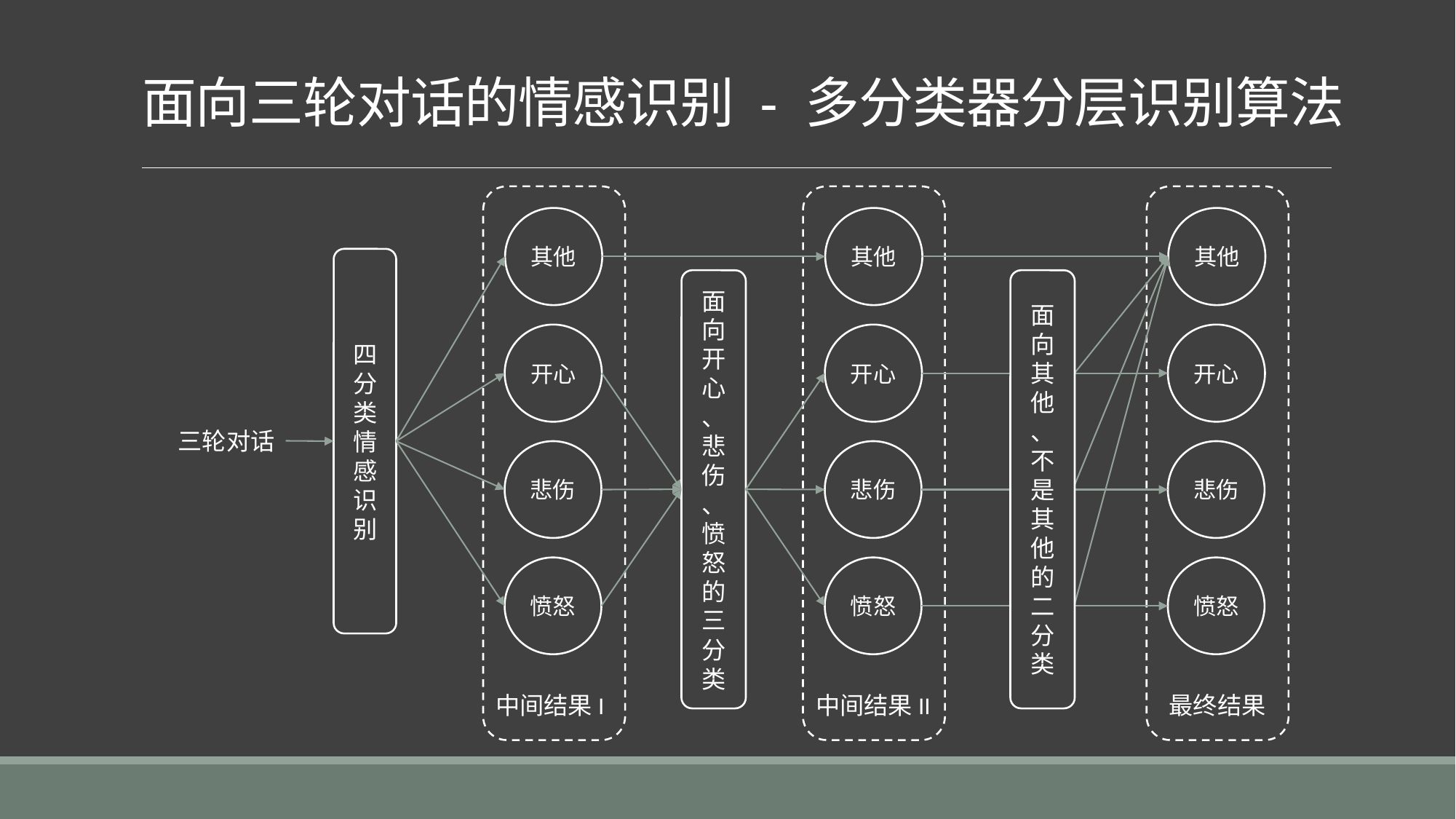

# 面向三轮对话的情感识别 - 多分类器分层识别算法

其他
开心
悲伤
愤怒
其他
开心
悲伤
愤怒
其他
开心
悲伤
愤怒
四分类情感识别
面向开心
、悲伤
、愤怒的三分类
面向其他
、不是其他的二分类
三轮对话
中间结果I
中间结果II
最终结果